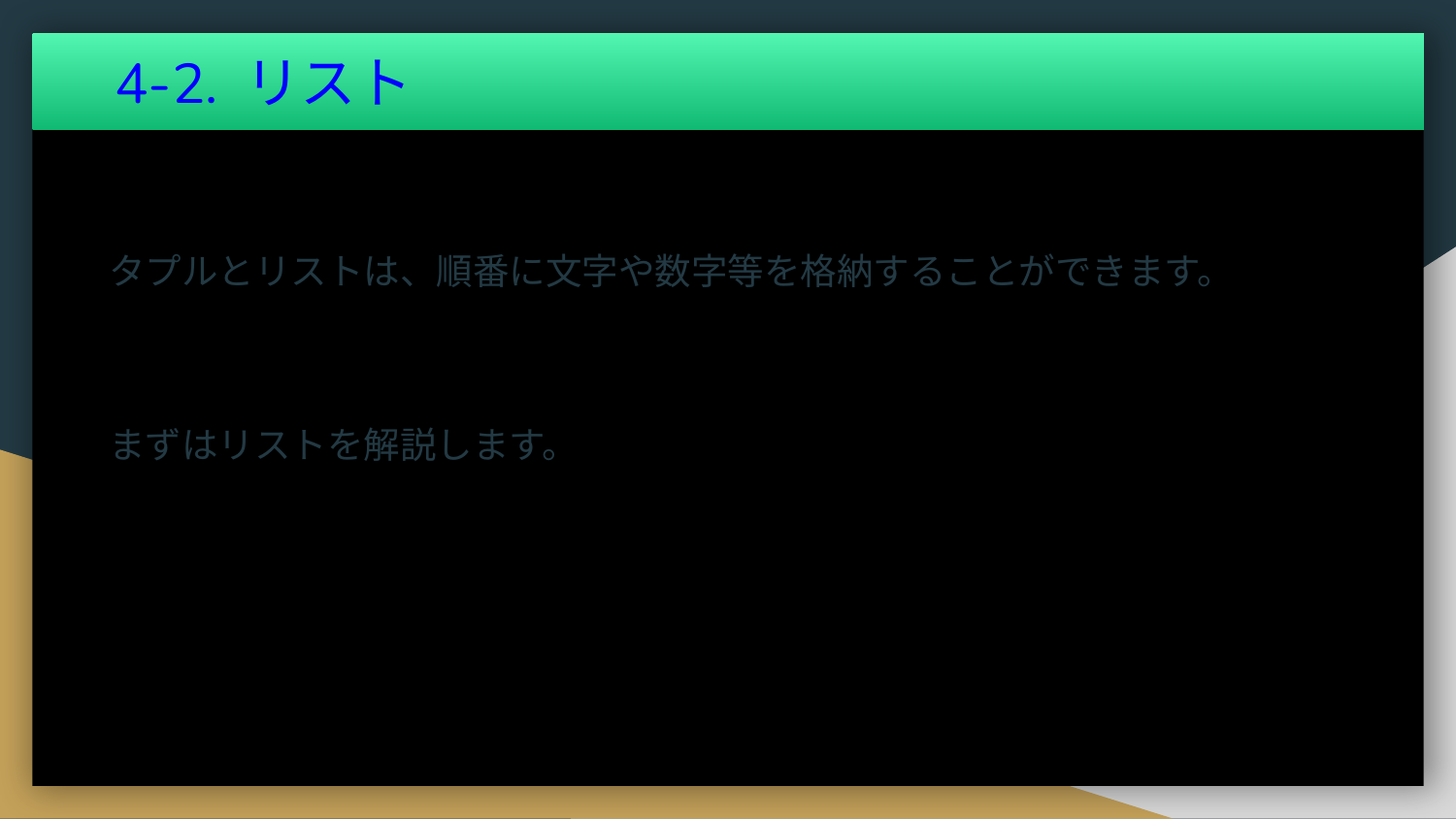

4-2. リスト

　タプルとリストは、順番に文字や数字等を格納することができます。

　まずはリストを解説します。